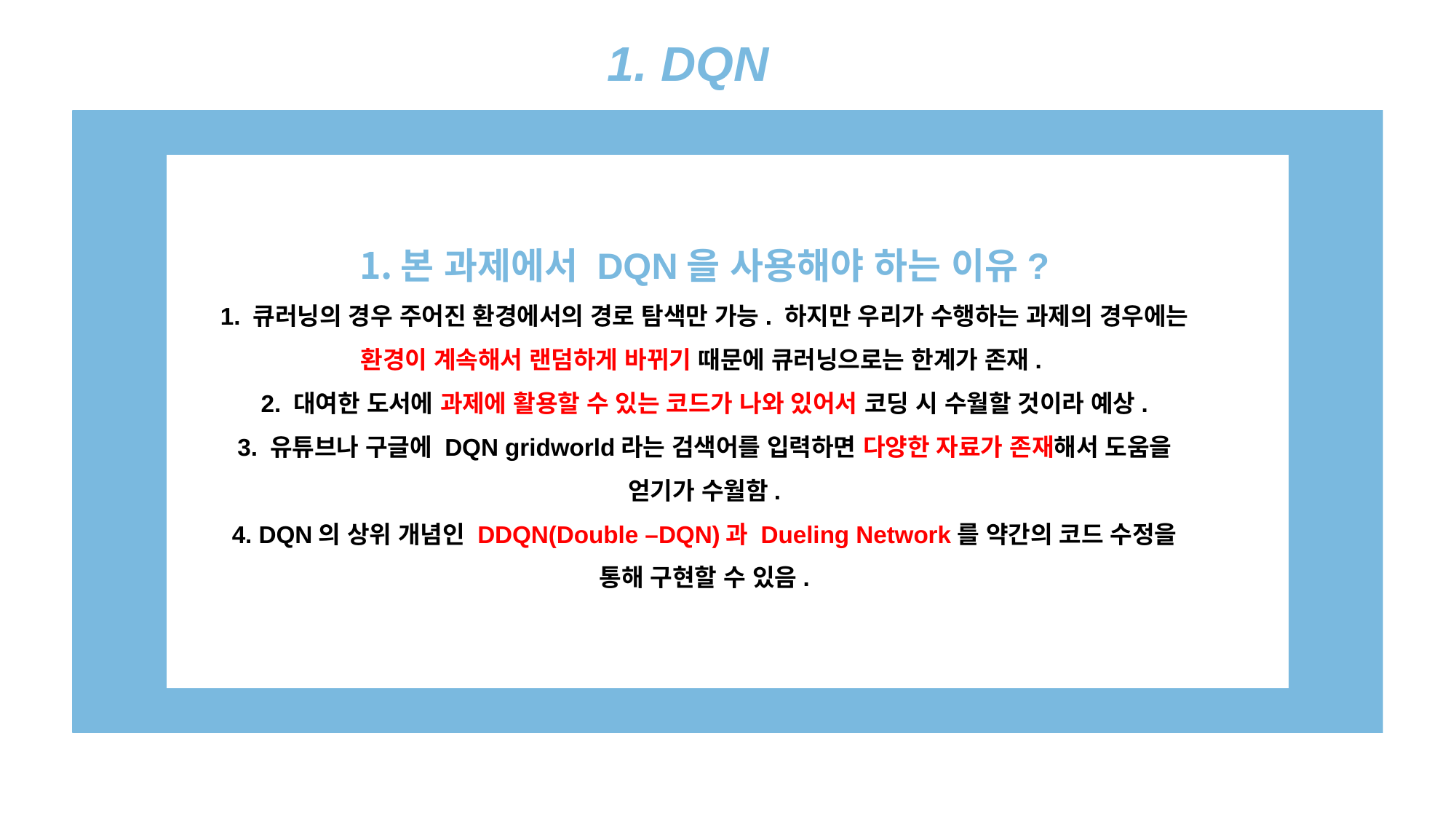

1. DQN

본 과제에서 DQN을 사용해야 하는 이유?
1. 큐러닝의 경우 주어진 환경에서의 경로 탐색만 가능. 하지만 우리가 수행하는 과제의 경우에는 환경이 계속해서 랜덤하게 바뀌기 때문에 큐러닝으로는 한계가 존재.
2. 대여한 도서에 과제에 활용할 수 있는 코드가 나와 있어서 코딩 시 수월할 것이라 예상.
3. 유튜브나 구글에 DQN gridworld라는 검색어를 입력하면 다양한 자료가 존재해서 도움을 얻기가 수월함.
4. DQN의 상위 개념인 DDQN(Double –DQN)과 Dueling Network를 약간의 코드 수정을 통해 구현할 수 있음.